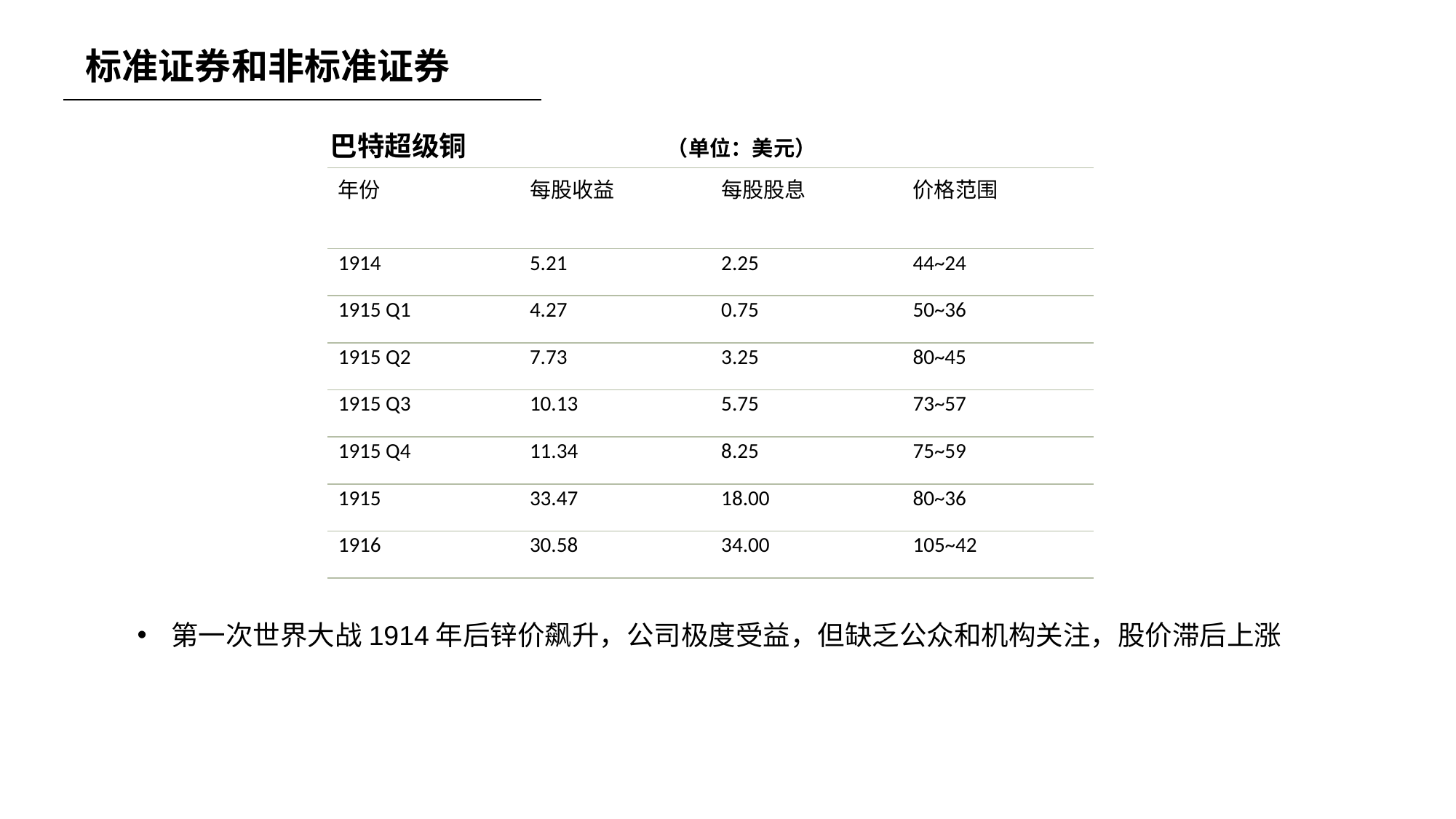

标准证券和非标准证券
 巴特超级铜                             （单位：美元）
| 年份 | 每股收益 | 每股股息 | 价格范围 |
| --- | --- | --- | --- |
| 1914 | 5.21 | 2.25 | 44~24 |
| 1915 Q1 | 4.27 | 0.75 | 50~36 |
| 1915 Q2 | 7.73 | 3.25 | 80~45 |
| 1915 Q3 | 10.13 | 5.75 | 73~57 |
| 1915 Q4 | 11.34 | 8.25 | 75~59 |
| 1915 | 33.47 | 18.00 | 80~36 |
| 1916 | 30.58 | 34.00 | 105~42 |
第一次世界大战1914年后锌价飙升，公司极度受益，但缺乏公众和机构关注，股价滞后上涨

8